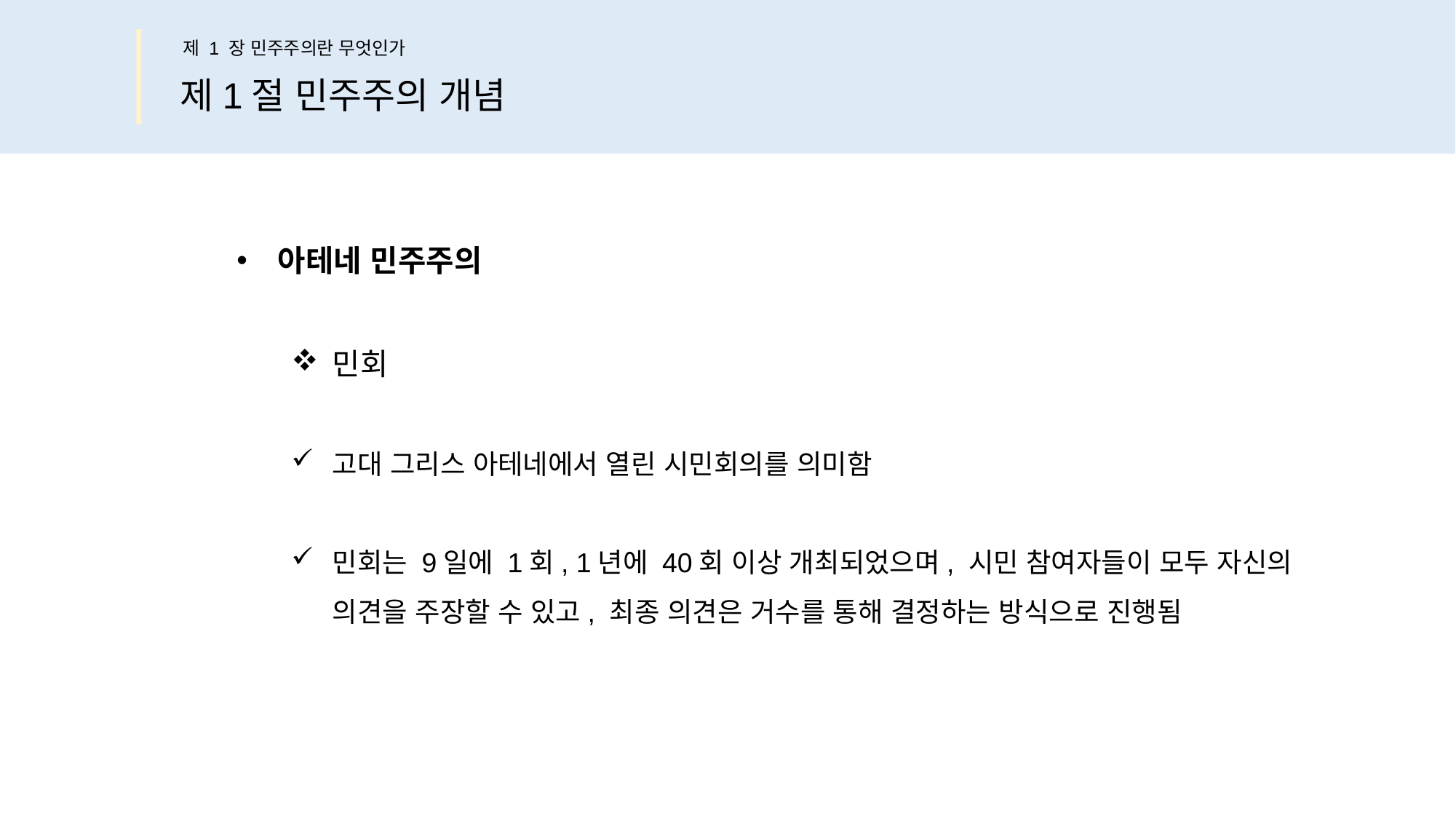

제 1 장 민주주의란 무엇인가
제1절 민주주의 개념
아테네 민주주의

민회

고대 그리스 아테네에서 열린 시민회의를 의미함

민회는 9일에 1회, 1년에 40회 이상 개최되었으며, 시민 참여자들이 모두 자신의
의견을 주장할 수 있고, 최종 의견은 거수를 통해 결정하는 방식으로 진행됨